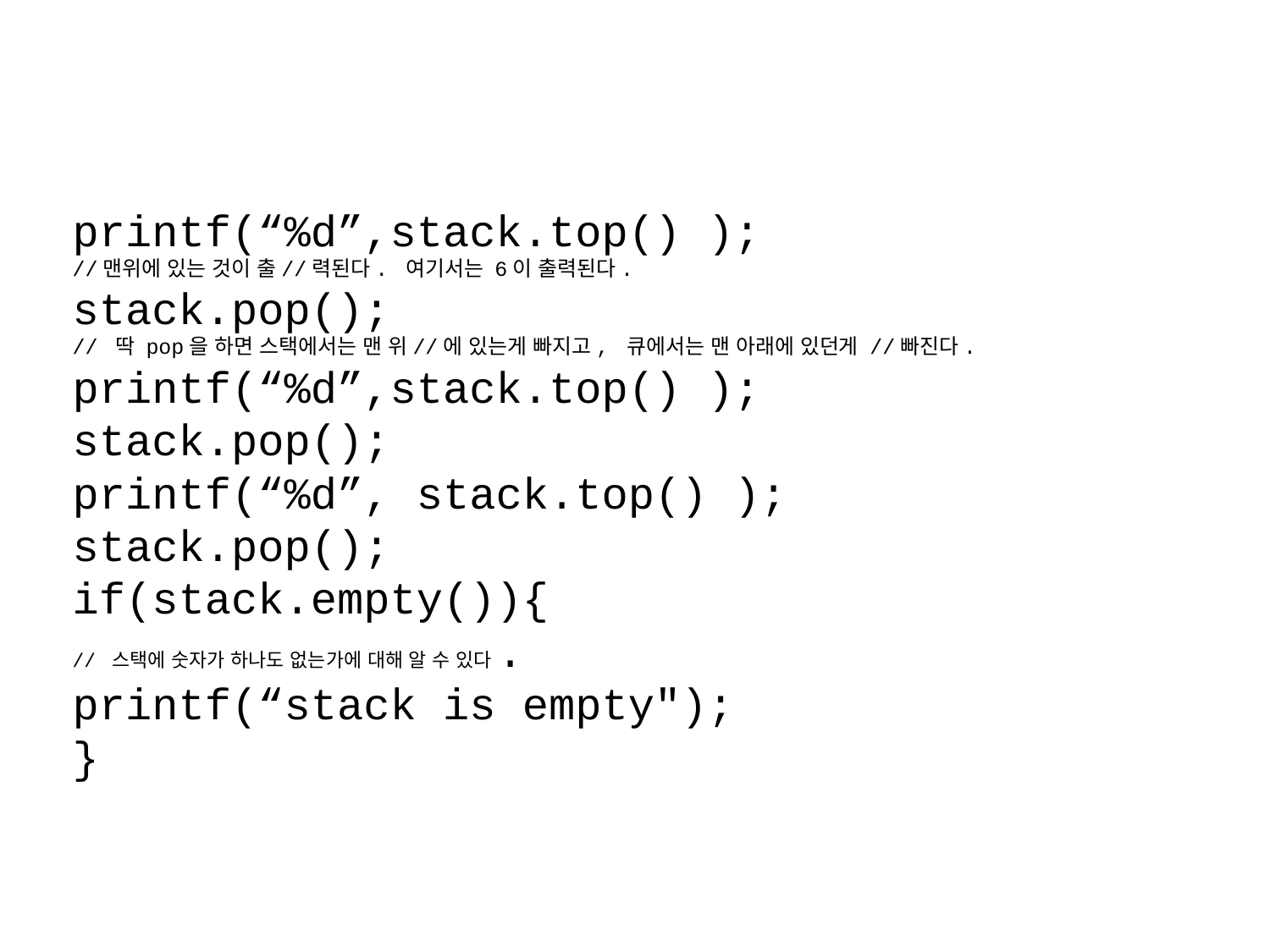

printf(“%d”,stack.top() );
//맨위에 있는 것이 출//력된다. 여기서는 6이 출력된다.
stack.pop();
// 딱 pop을 하면 스택에서는 맨 위//에 있는게 빠지고, 큐에서는 맨 아래에 있던게 //빠진다.
printf(“%d”,stack.top() );
stack.pop();
printf(“%d”, stack.top() );
stack.pop();
if(stack.empty()){
// 스택에 숫자가 하나도 없는가에 대해 알 수 있다.
printf(“stack is empty");
}